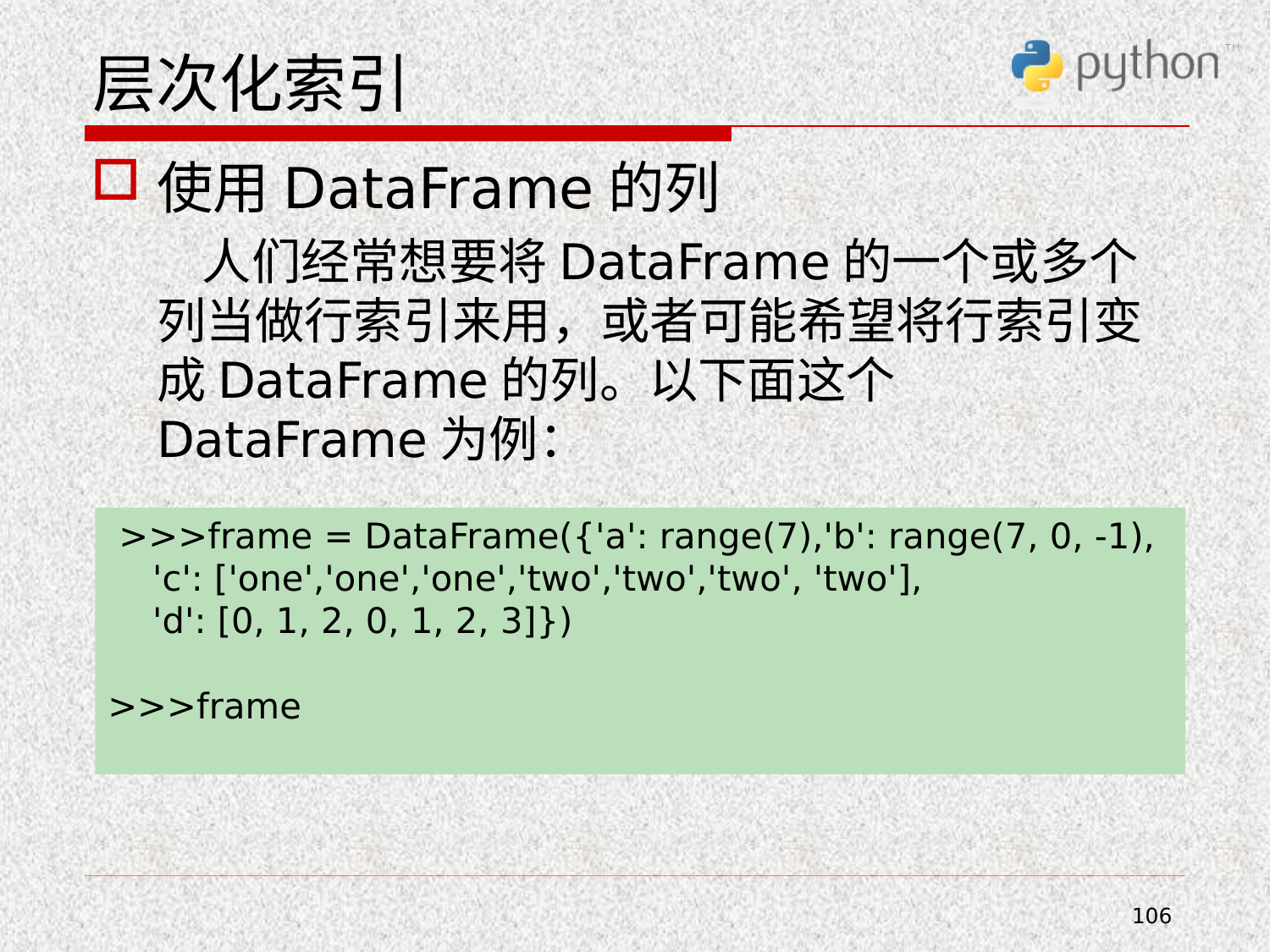

# 层次化索引
使用DataFrame的列
         人们经常想要将DataFrame的一个或多个列当做行索引来用，或者可能希望将行索引变 成DataFrame的列。以下面这个DataFrame为例：

 >>>frame = DataFrame({'a': range(7),'b': range(7, 0, -1),
    'c': ['one','one','one','two','two','two', 'two'],
    'd': [0, 1, 2, 0, 1, 2, 3]})

>>>frame

106